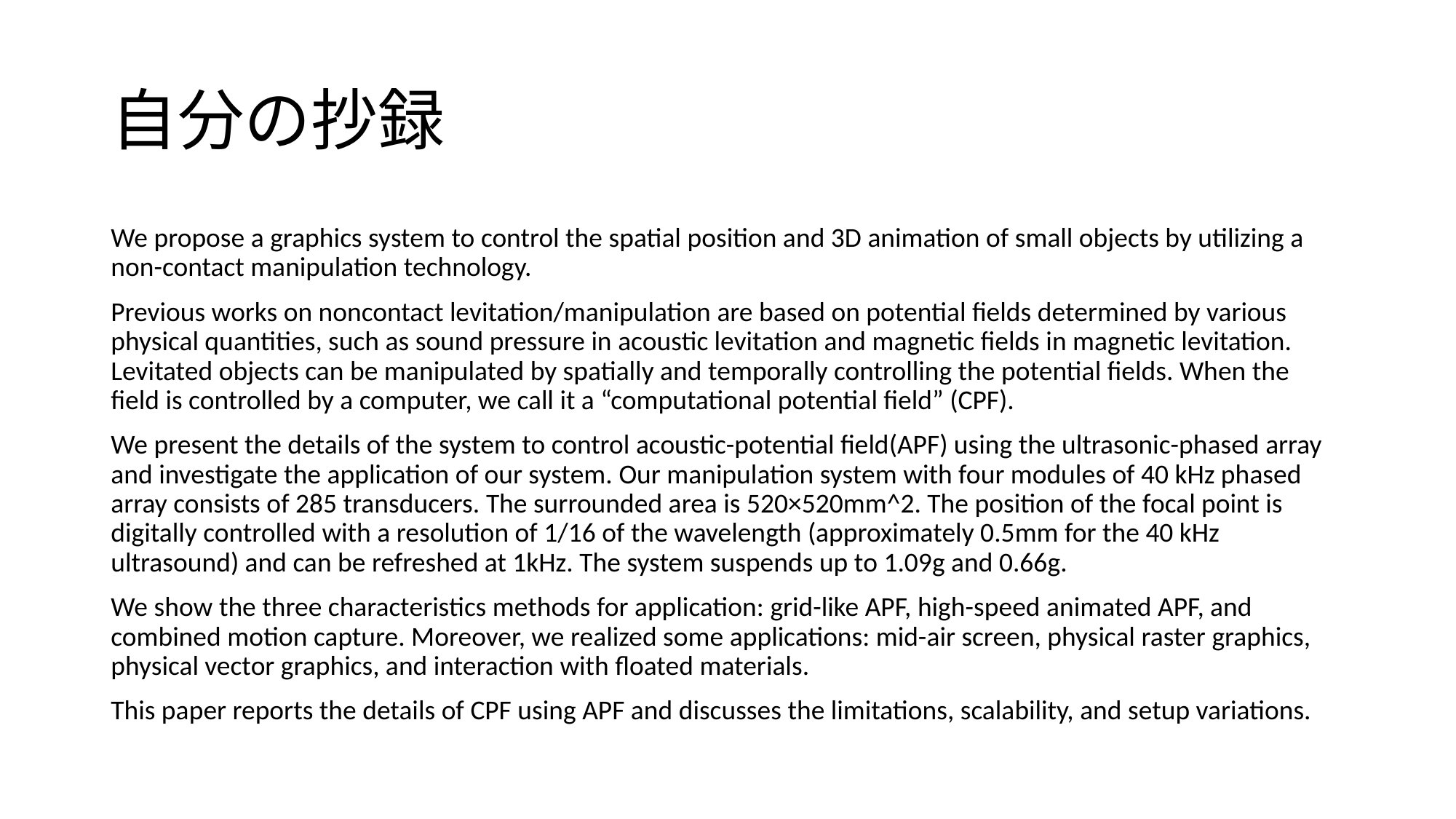

# 自分の抄録
We propose a graphics system to control the spatial position and 3D animation of small objects by utilizing a non-contact manipulation technology.
Previous works on noncontact levitation/manipulation are based on potential fields determined by various physical quantities, such as sound pressure in acoustic levitation and magnetic fields in magnetic levitation. Levitated objects can be manipulated by spatially and temporally controlling the potential fields. When the field is controlled by a computer, we call it a “computational potential field” (CPF).
We present the details of the system to control acoustic-potential field(APF) using the ultrasonic-phased array and investigate the application of our system. Our manipulation system with four modules of 40 kHz phased array consists of 285 transducers. The surrounded area is 520×520mm^2. The position of the focal point is digitally controlled with a resolution of 1/16 of the wavelength (approximately 0.5mm for the 40 kHz ultrasound) and can be refreshed at 1kHz. The system suspends up to 1.09g and 0.66g.
We show the three characteristics methods for application: grid-like APF, high-speed animated APF, and combined motion capture. Moreover, we realized some applications: mid-air screen, physical raster graphics, physical vector graphics, and interaction with floated materials.
This paper reports the details of CPF using APF and discusses the limitations, scalability, and setup variations.